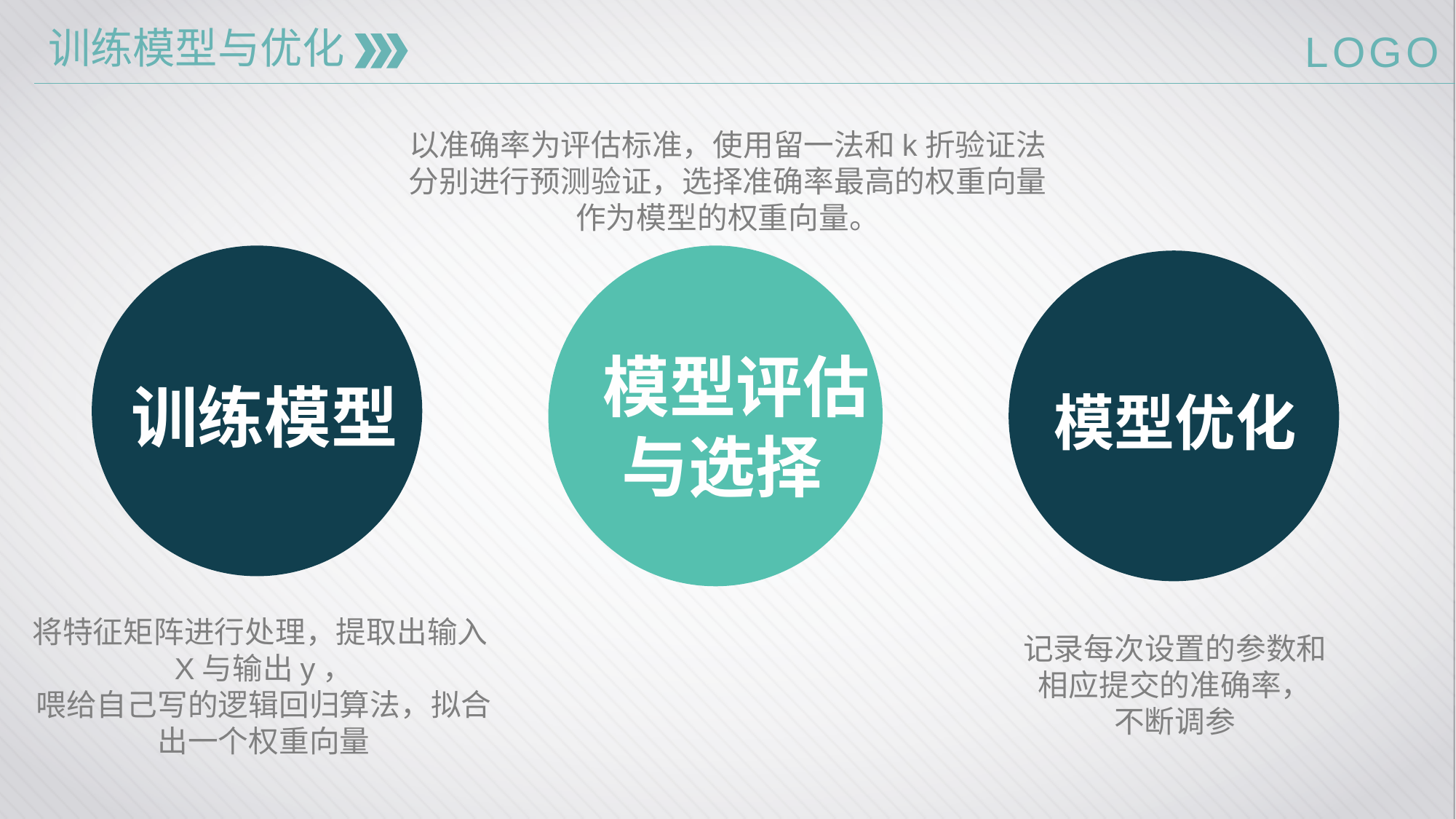

训练模型与优化
LOGO

以准确率为评估标准，使用留一法和k折验证法
分别进行预测验证，选择准确率最高的权重向量作为模型的权重向量。

  模型评估
   与选择
  训练模型
模型优化
将特征矩阵进行处理，提取出输入X与输出y，
喂给自己写的逻辑回归算法，拟合出一个权重向量
记录每次设置的参数和
相应提交的准确率，
不断调参